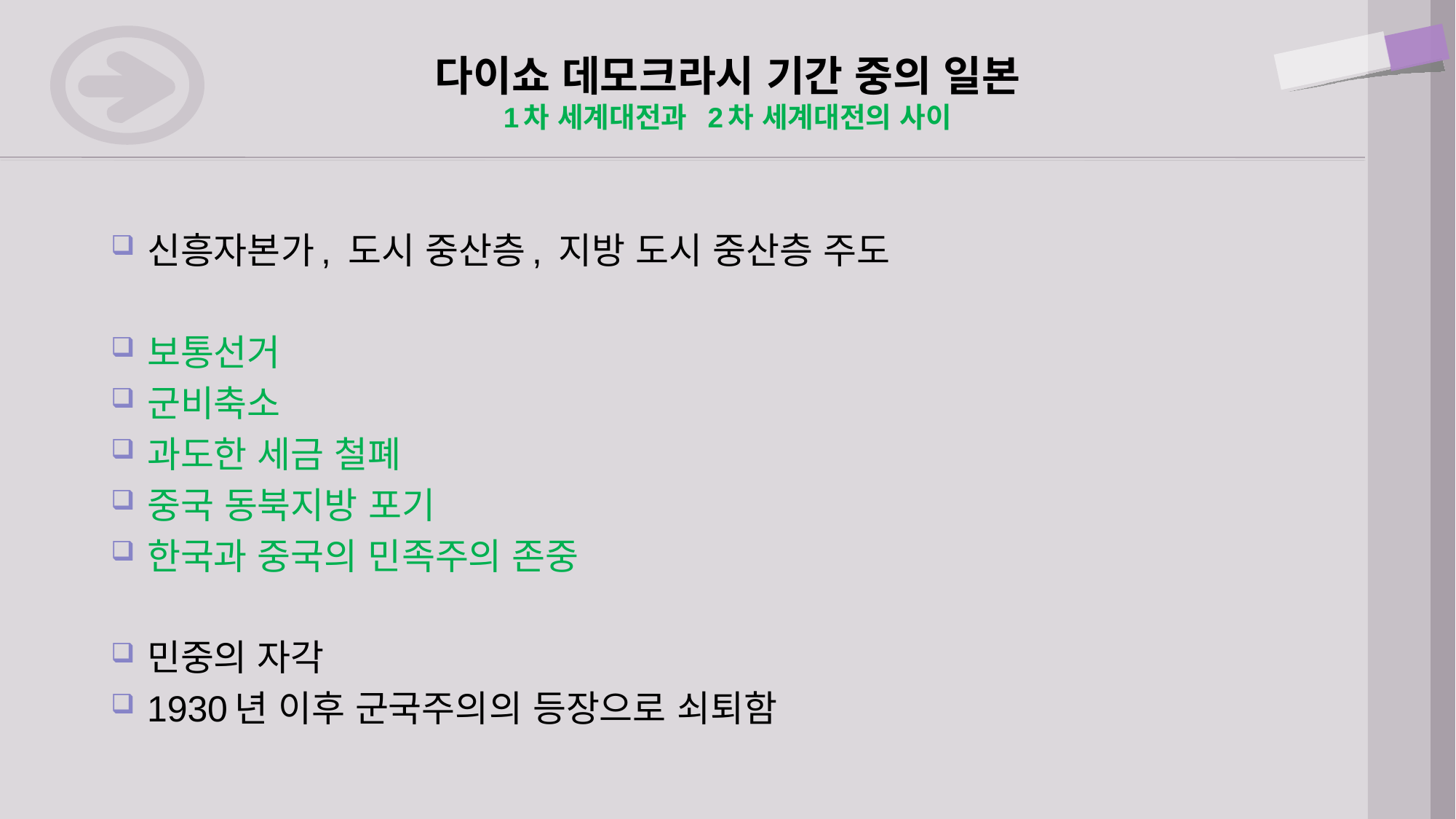

# 다이쇼 데모크라시 기간 중의 일본 1차 세계대전과  2차 세계대전의 사이
신흥자본가, 도시 중산층, 지방 도시 중산층 주도

보통선거
군비축소
과도한 세금 철폐
중국 동북지방 포기
한국과 중국의 민족주의 존중

민중의 자각
1930년 이후 군국주의의 등장으로 쇠퇴함